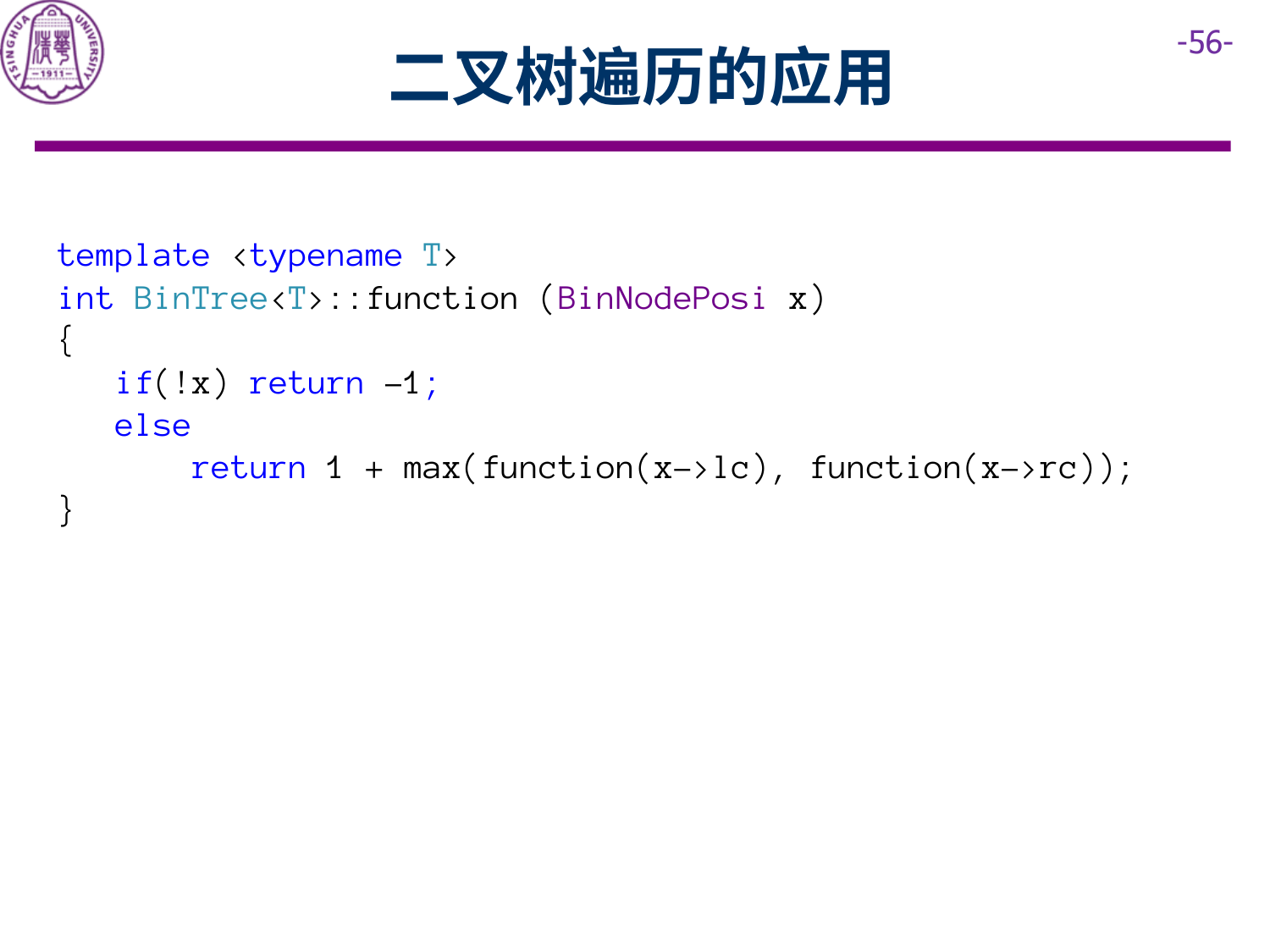

# 二叉树遍历的应用
template <typename T>
int BinTree<T>::function (BinNodePosi x)
{
   if(!x) return -1;
   else
       return 1 + max(function(x->lc), function(x->rc));
}